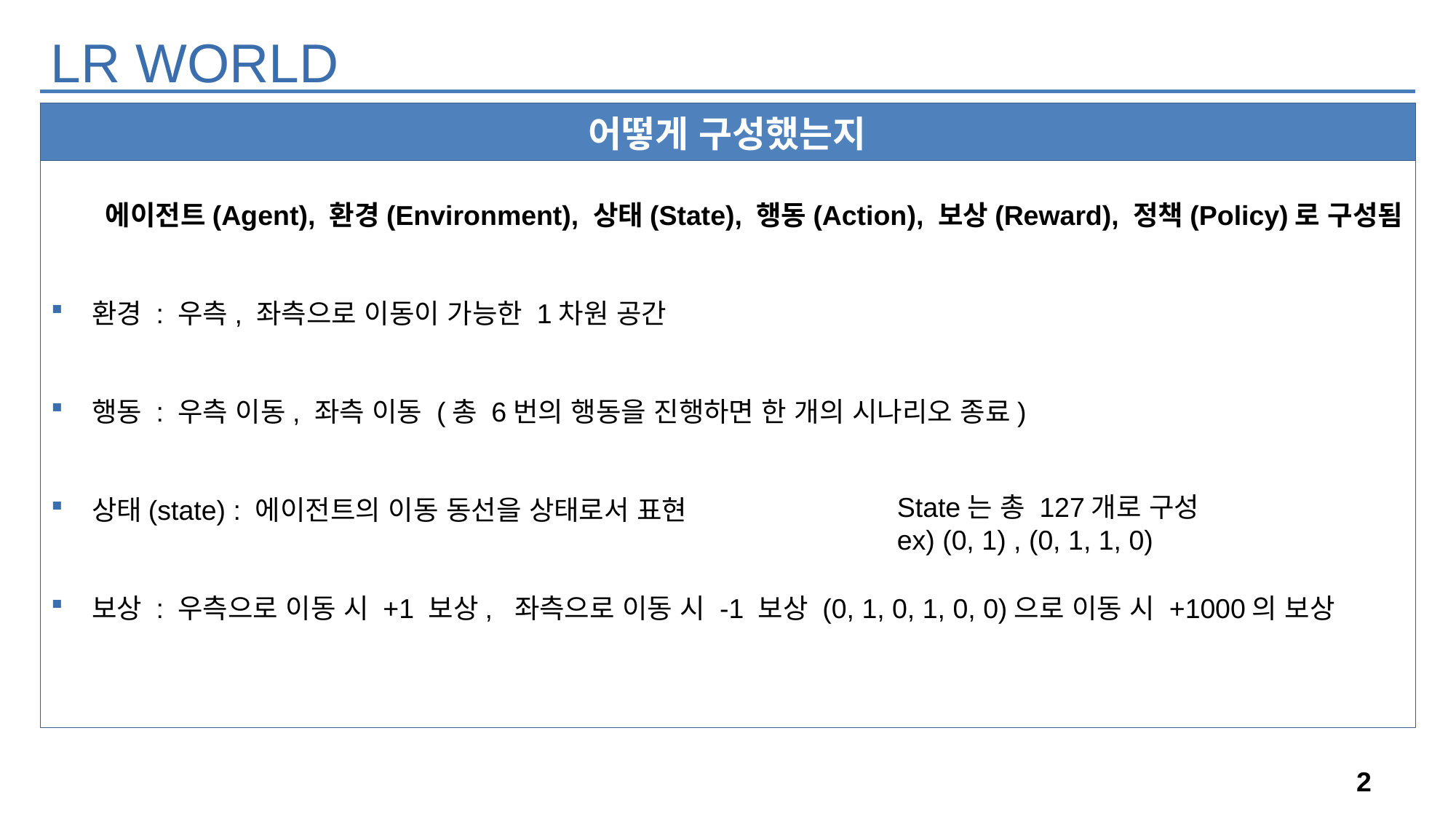

LR WORLD
어떻게 구성했는지

에이전트(Agent), 환경(Environment), 상태(State), 행동(Action), 보상(Reward), 정책(Policy)로 구성됨

환경 : 우측, 좌측으로 이동이 가능한 1차원 공간

행동 : 우측 이동, 좌측 이동 (총 6번의 행동을 진행하면 한 개의 시나리오 종료)

상태(state) : 에이전트의 이동 동선을 상태로서 표현

보상 : 우측으로 이동 시 +1 보상,  좌측으로 이동 시 -1 보상 (0, 1, 0, 1, 0, 0)으로 이동 시 +1000의 보상

State는 총 127개로 구성 ex) (0, 1) , (0, 1, 1, 0)
2